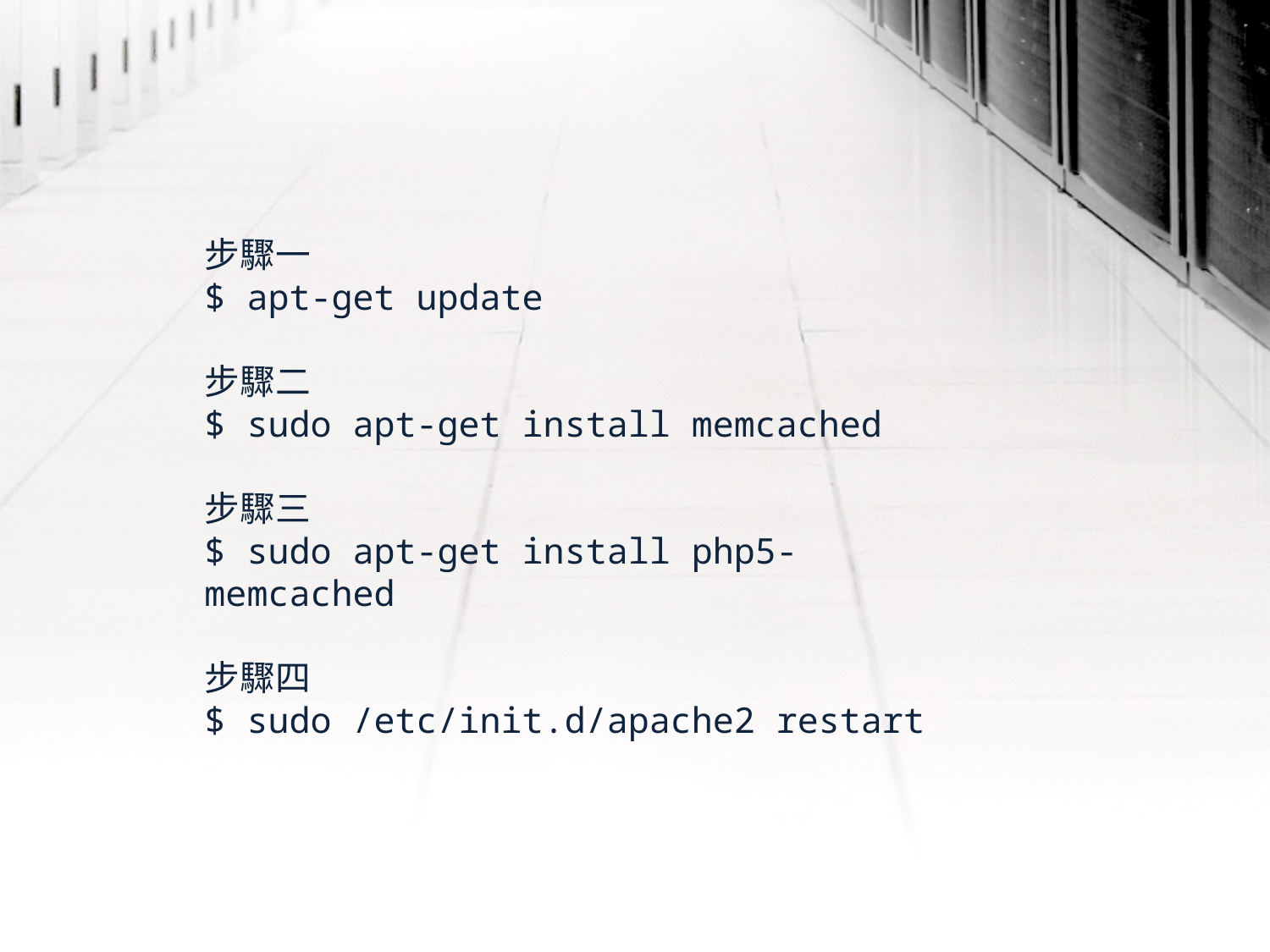

步驟一
$ apt-get update

步驟二 
$ sudo apt-get install memcached
步驟三 
$ sudo apt-get install php5-memcached
步驟四 
$ sudo /etc/init.d/apache2 restart